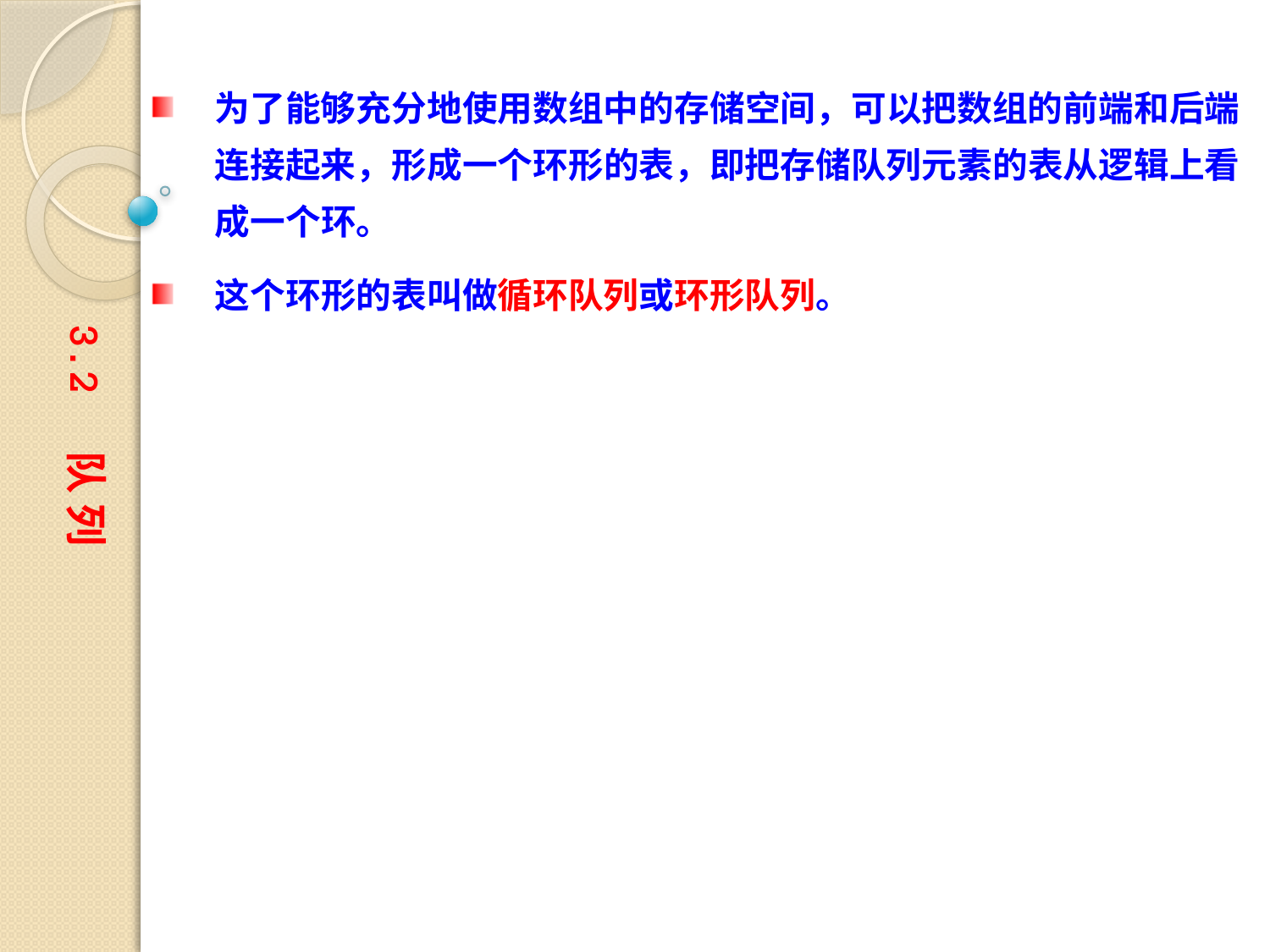

为了能够充分地使用数组中的存储空间，可以把数组的前端和后端连接起来，形成一个环形的表，即把存储队列元素的表从逻辑上看成一个环。
这个环形的表叫做循环队列或环形队列。
3.2  队 列